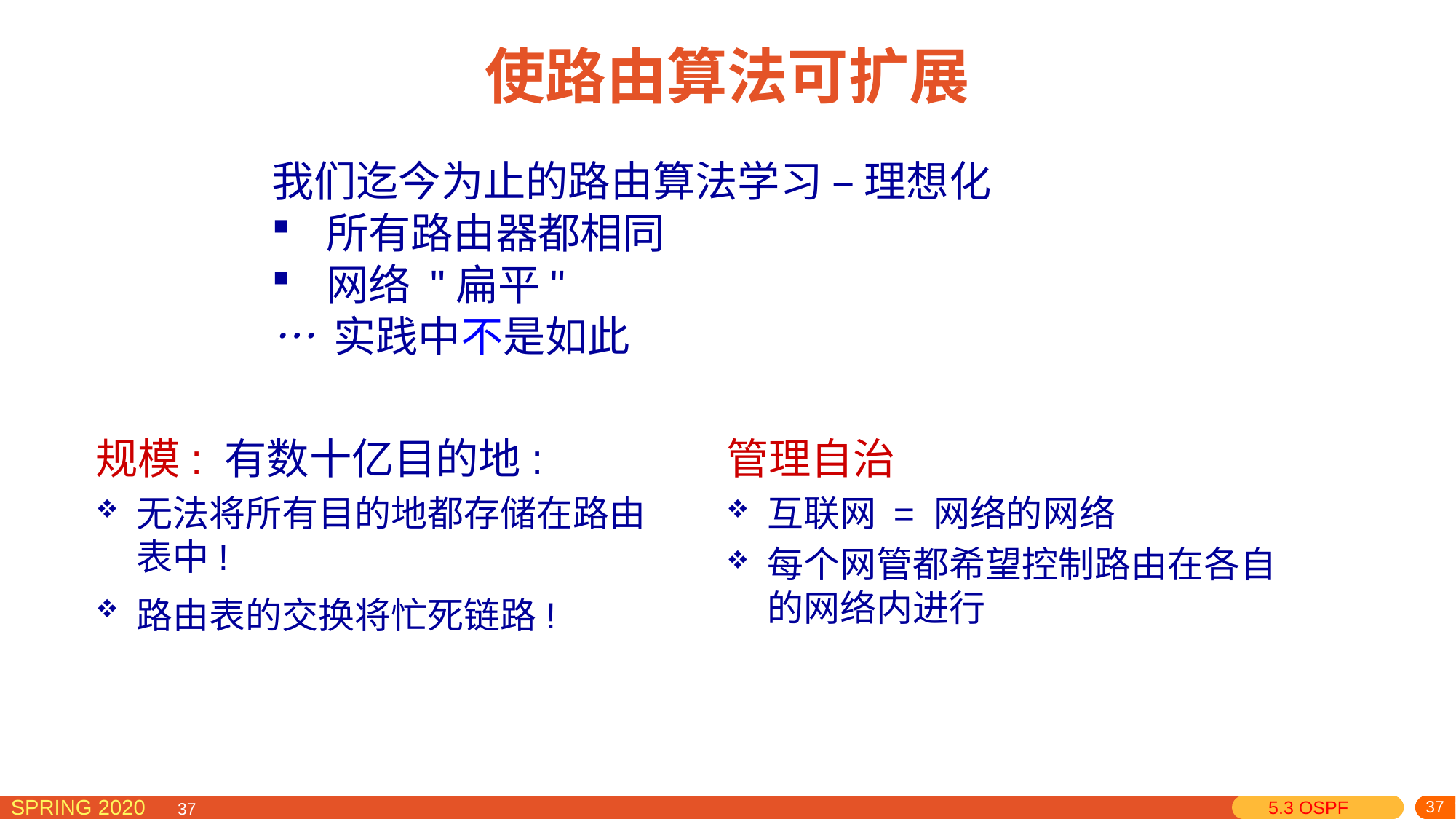

# 使路由算法可扩展
我们迄今为止的路由算法学习 – 理想化
所有路由器都相同
网络 "扁平"
… 实践中不是如此
规模: 有数十亿目的地:
无法将所有目的地都存储在路由表中!
路由表的交换将忙死链路!
管理自治
互联网 = 网络的网络
每个网管都希望控制路由在各自的网络内进行
5.3 OSPF